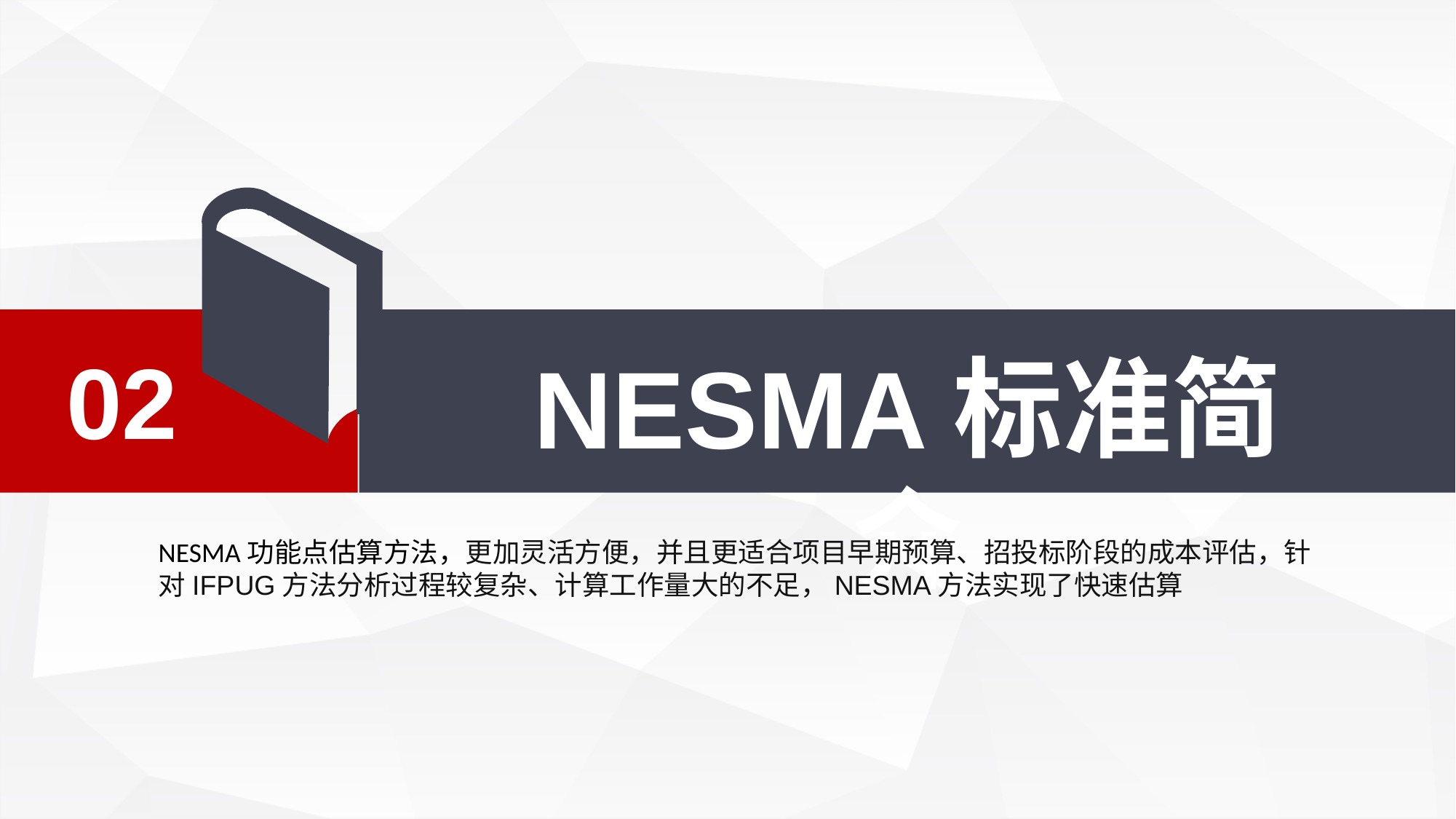

02

NESMA标准简介
NESMA功能点估算方法，更加灵活方便，并且更适合项目早期预算、招投标阶段的成本评估，针对IFPUG方法分析过程较复杂、计算工作量大的不足，NESMA方法实现了快速估算